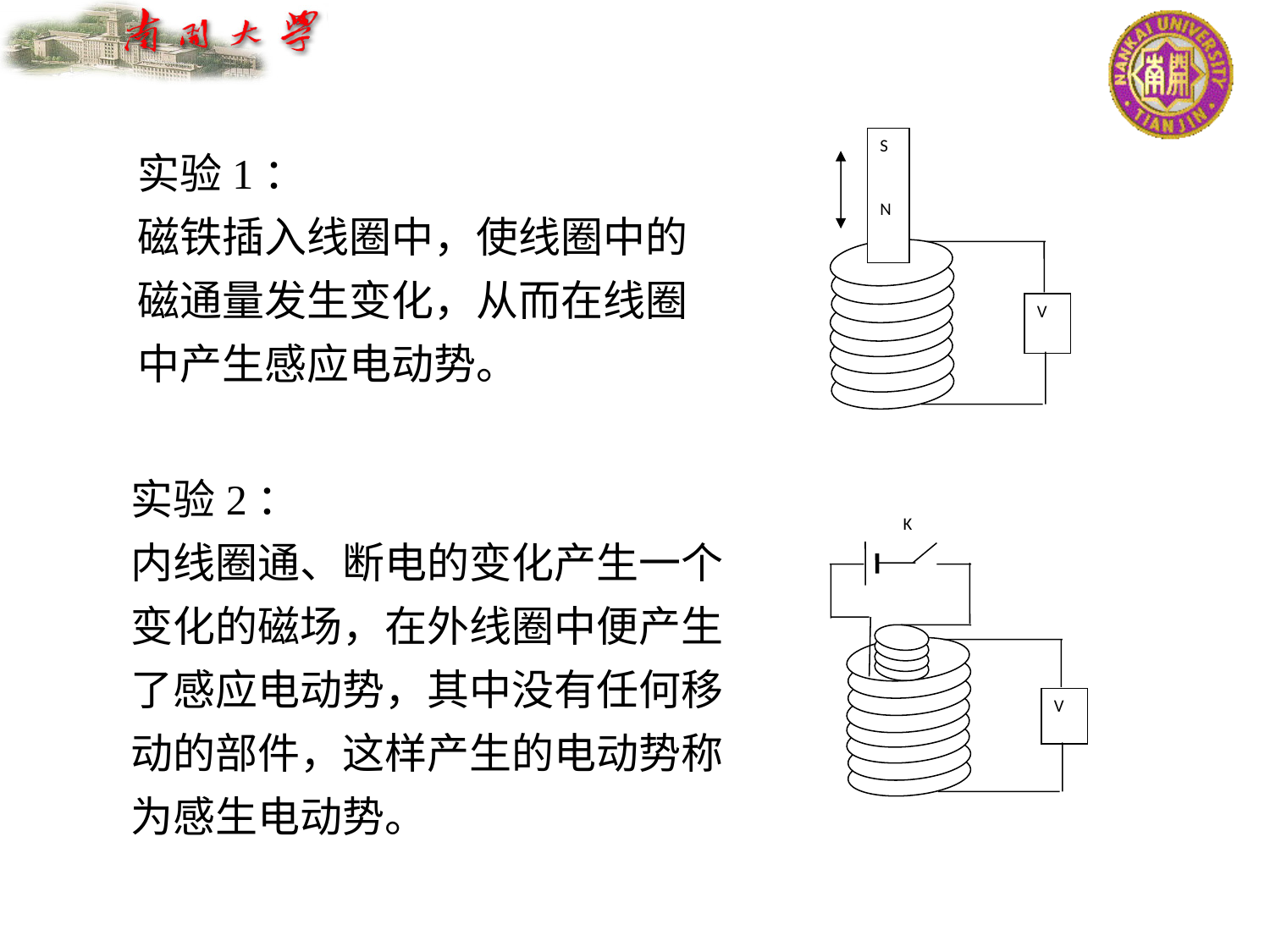

实验1：
磁铁插入线圈中，使线圈中的
磁通量发生变化，从而在线圈
中产生感应电动势。
S

N

V

实验2：
内线圈通、断电的变化产生一个
变化的磁场，在外线圈中便产生
了感应电动势，其中没有任何移
动的部件，这样产生的电动势称
为感生电动势。
K

V

17